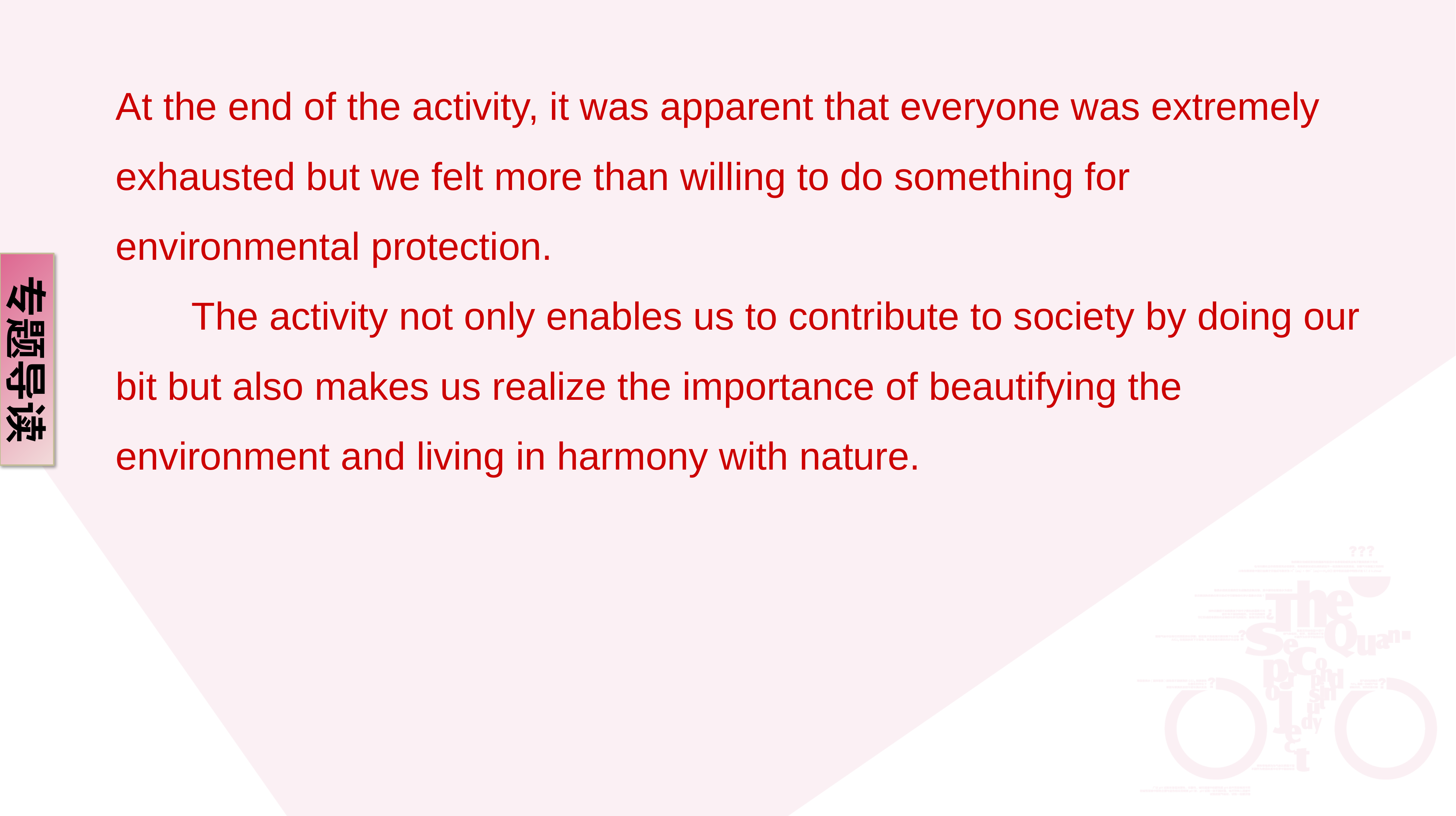

At the end of the activity, it was apparent that everyone was extremely exhausted but we felt more than willing to do something for environmental protection.
       The activity not only enables us to contribute to society by doing our bit but also makes us realize the importance of beautifying the environment and living in harmony with nature.
专题导读